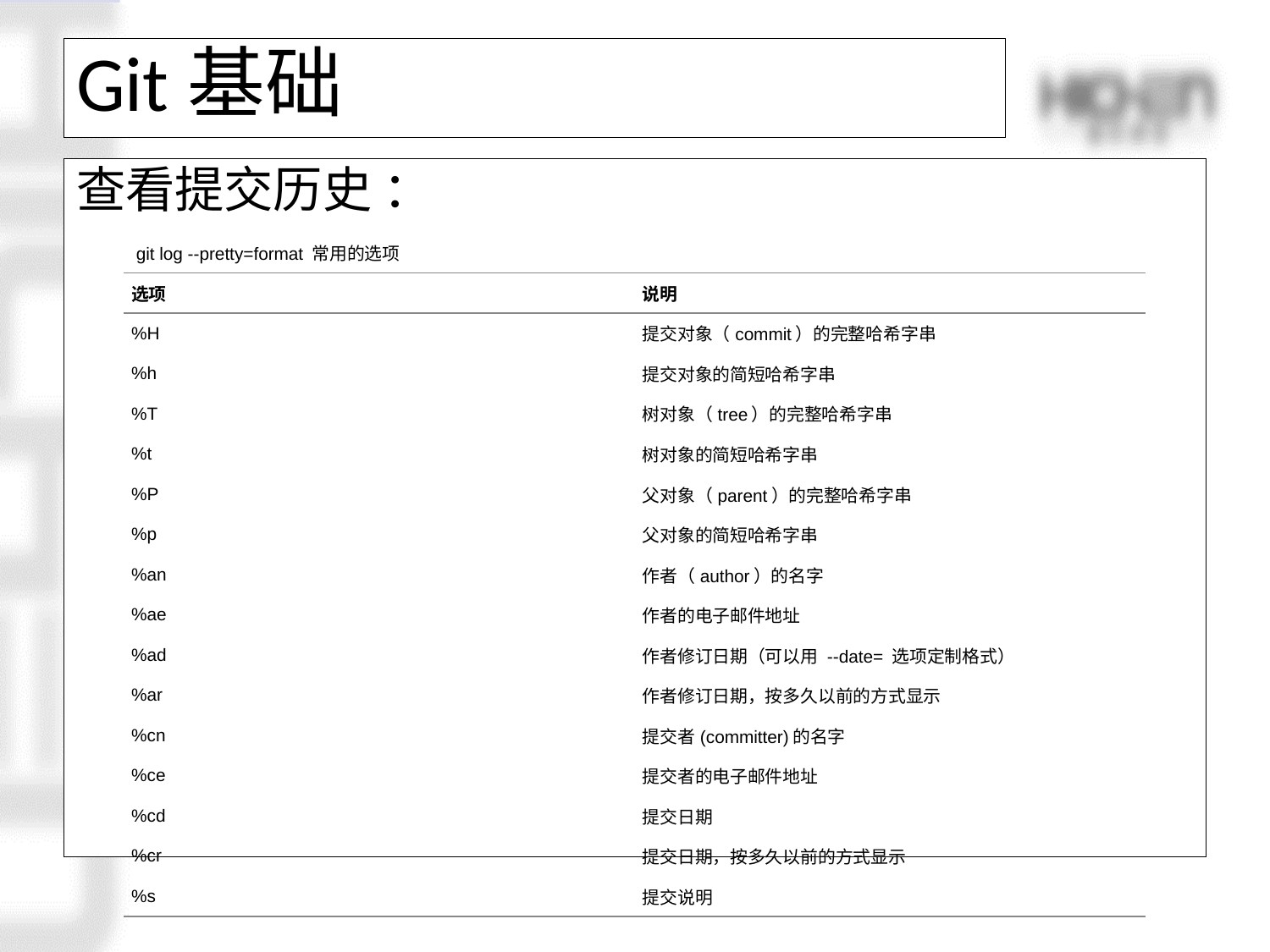

# Git基础
查看提交历史 ：

| git log --pretty=format 常用的选项 |  |
| --- | --- |
| 选项 | 说明 |
| %H | 提交对象（commit）的完整哈希字串 |
| %h | 提交对象的简短哈希字串 |
| %T | 树对象（tree）的完整哈希字串 |
| %t | 树对象的简短哈希字串 |
| %P | 父对象（parent）的完整哈希字串 |
| %p | 父对象的简短哈希字串 |
| %an | 作者（author）的名字 |
| %ae | 作者的电子邮件地址 |
| %ad | 作者修订日期（可以用 --date= 选项定制格式） |
| %ar | 作者修订日期，按多久以前的方式显示 |
| %cn | 提交者(committer)的名字 |
| %ce | 提交者的电子邮件地址 |
| %cd | 提交日期 |
| %cr | 提交日期，按多久以前的方式显示 |
| %s | 提交说明 |